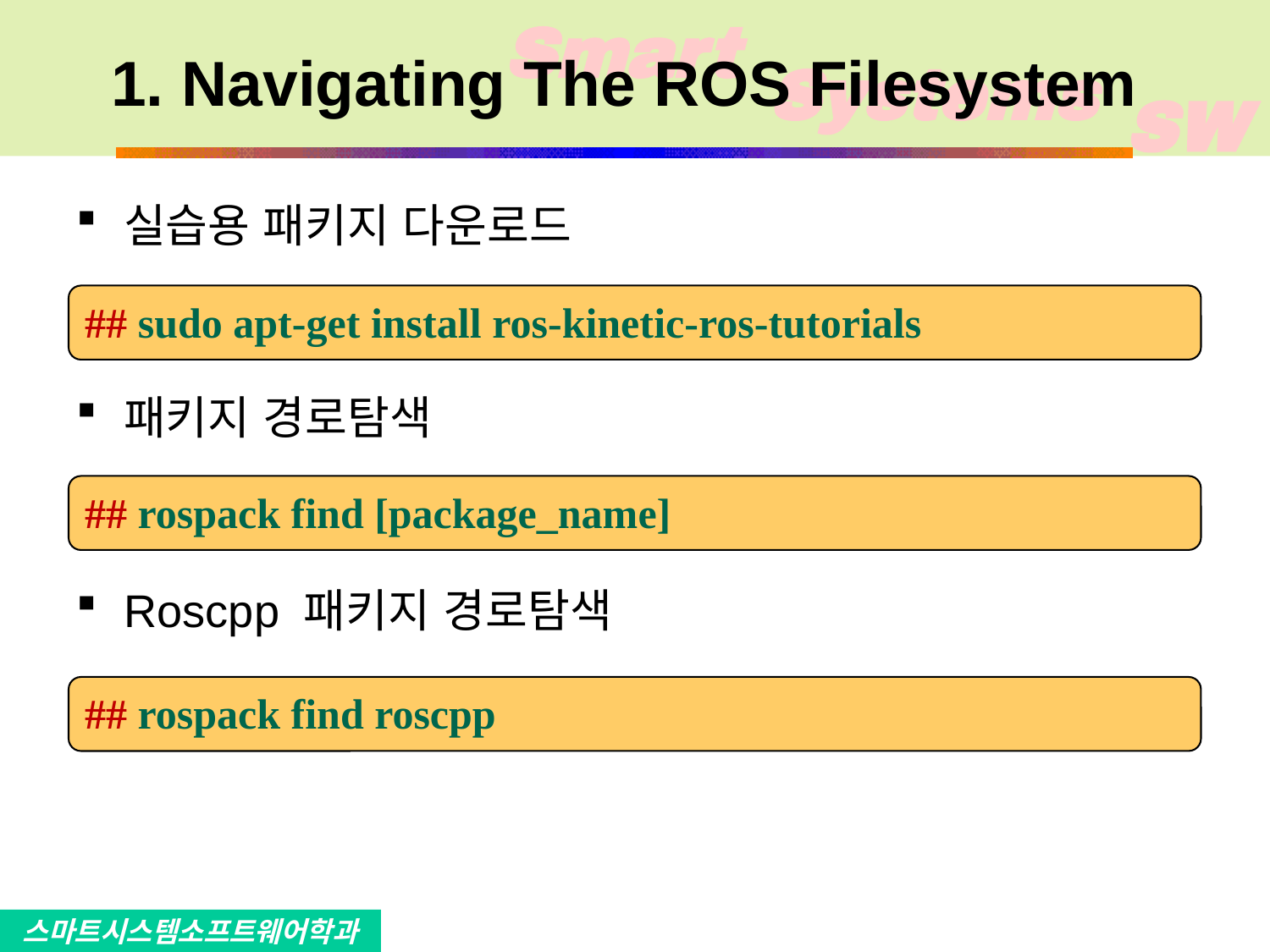

# 1. Navigating The ROS Filesystem
실습용 패키지 다운로드

패키지 경로탐색

Roscpp 패키지 경로탐색
## sudo apt-get install ros-kinetic-ros-tutorials
## rospack find [package_name]
## rospack find roscpp